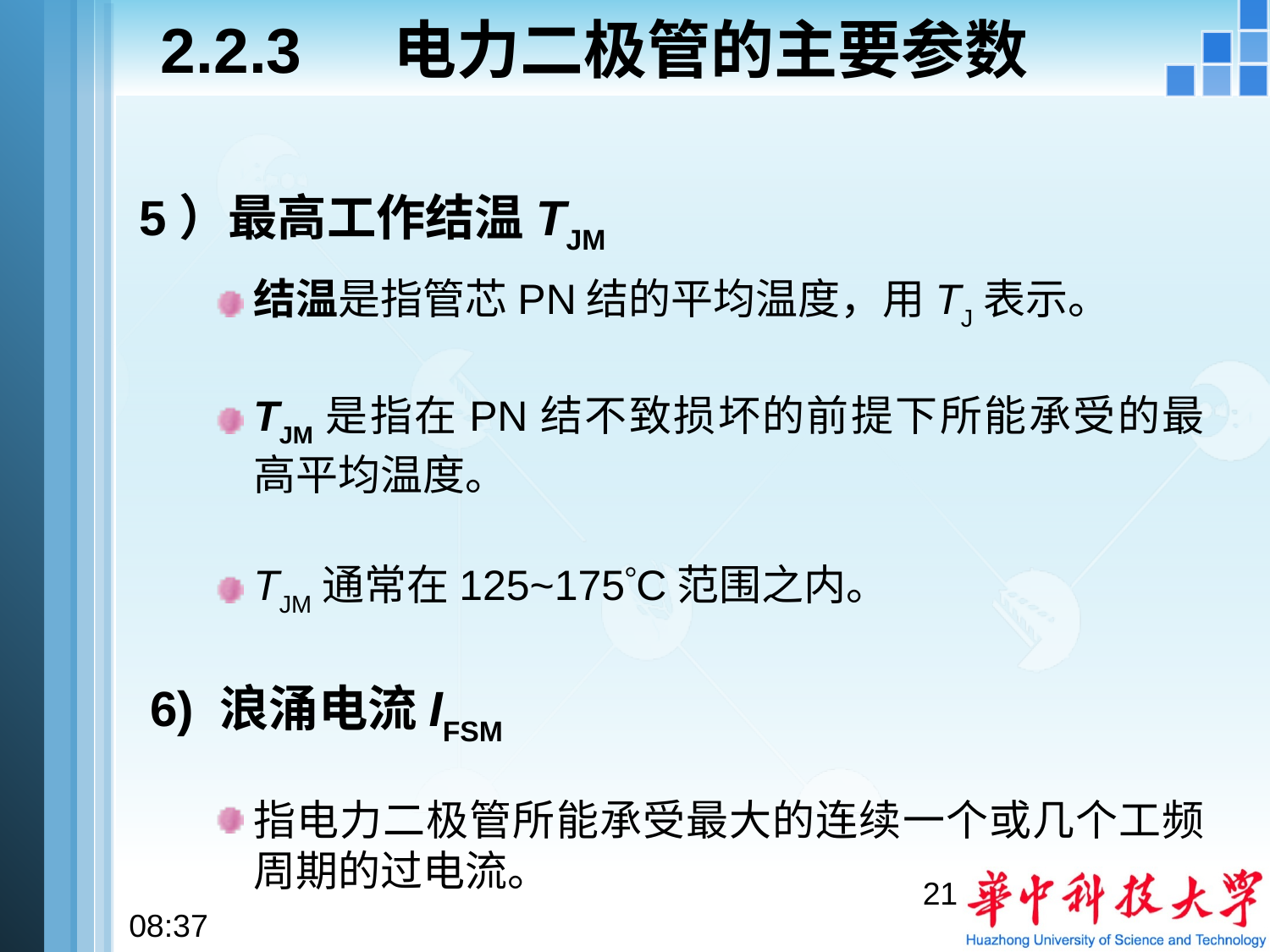

# 2.2.3  电力二极管的主要参数
5）最高工作结温TJM

结温是指管芯PN结的平均温度，用TJ表示。

TJM是指在PN结不致损坏的前提下所能承受的最高平均温度。

TJM通常在125~175°C范围之内。

6) 浪涌电流IFSM

指电力二极管所能承受最大的连续一个或几个工频周期的过电流。

21
08:37